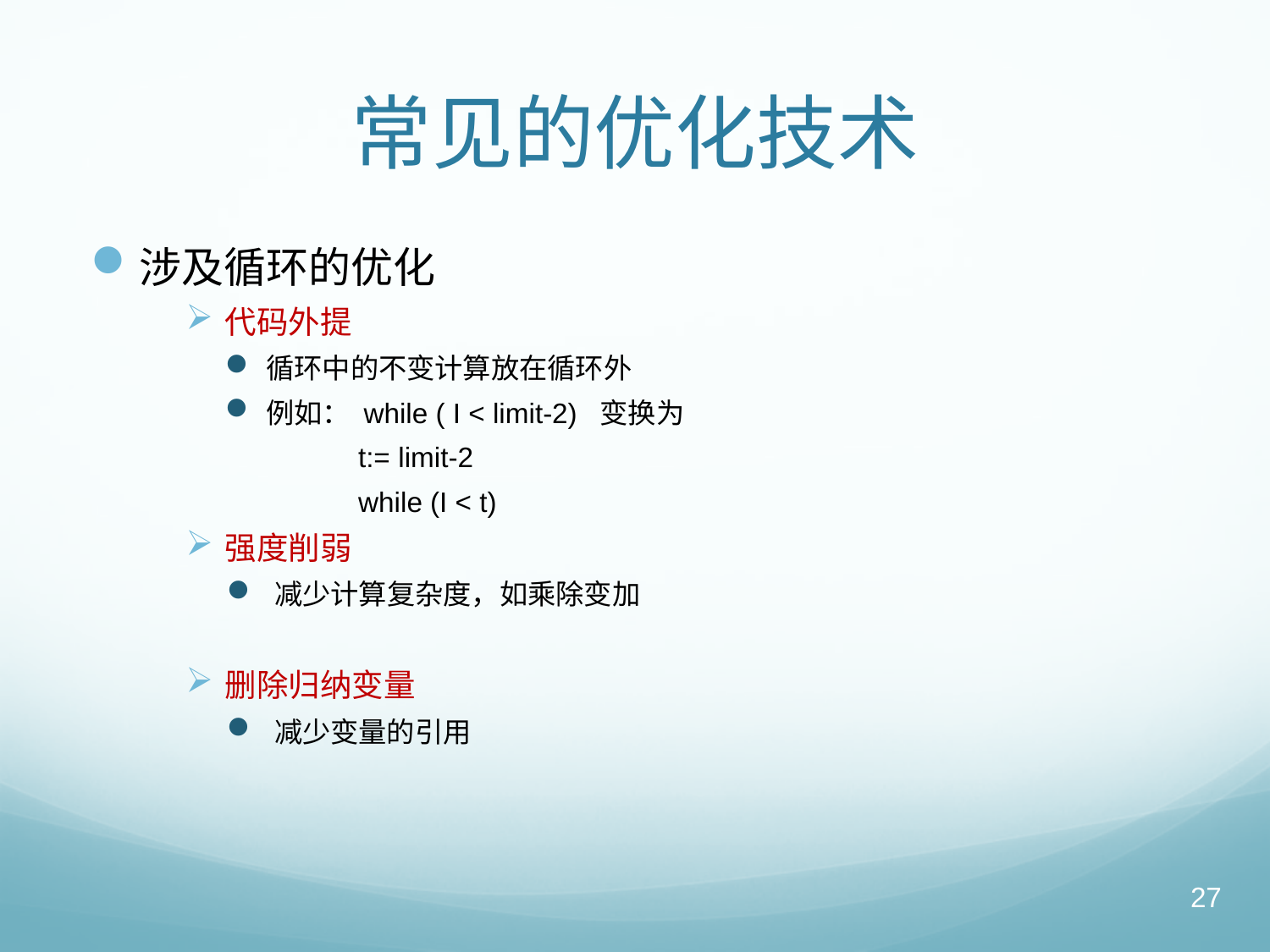

# 常见的优化技术
涉及循环的优化
代码外提
循环中的不变计算放在循环外
例如： while ( I < limit-2)  变换为
                 t:= limit-2
                 while (I < t)
强度削弱
减少计算复杂度，如乘除变加

删除归纳变量
减少变量的引用

27